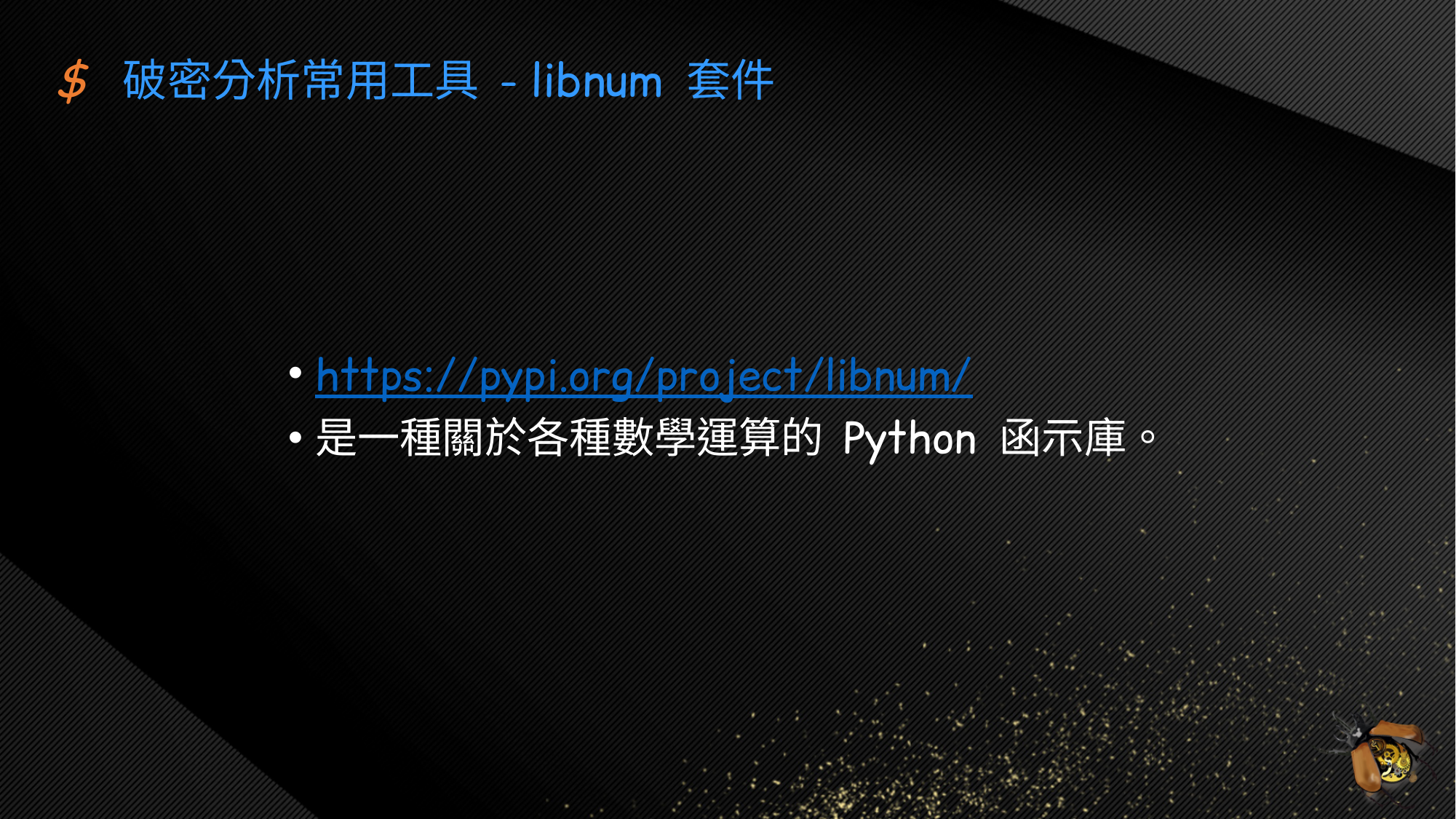

$  破密分析常用工具 - libnum 套件
https://pypi.org/project/libnum/
是一種關於各種數學運算的 Python 函示庫。